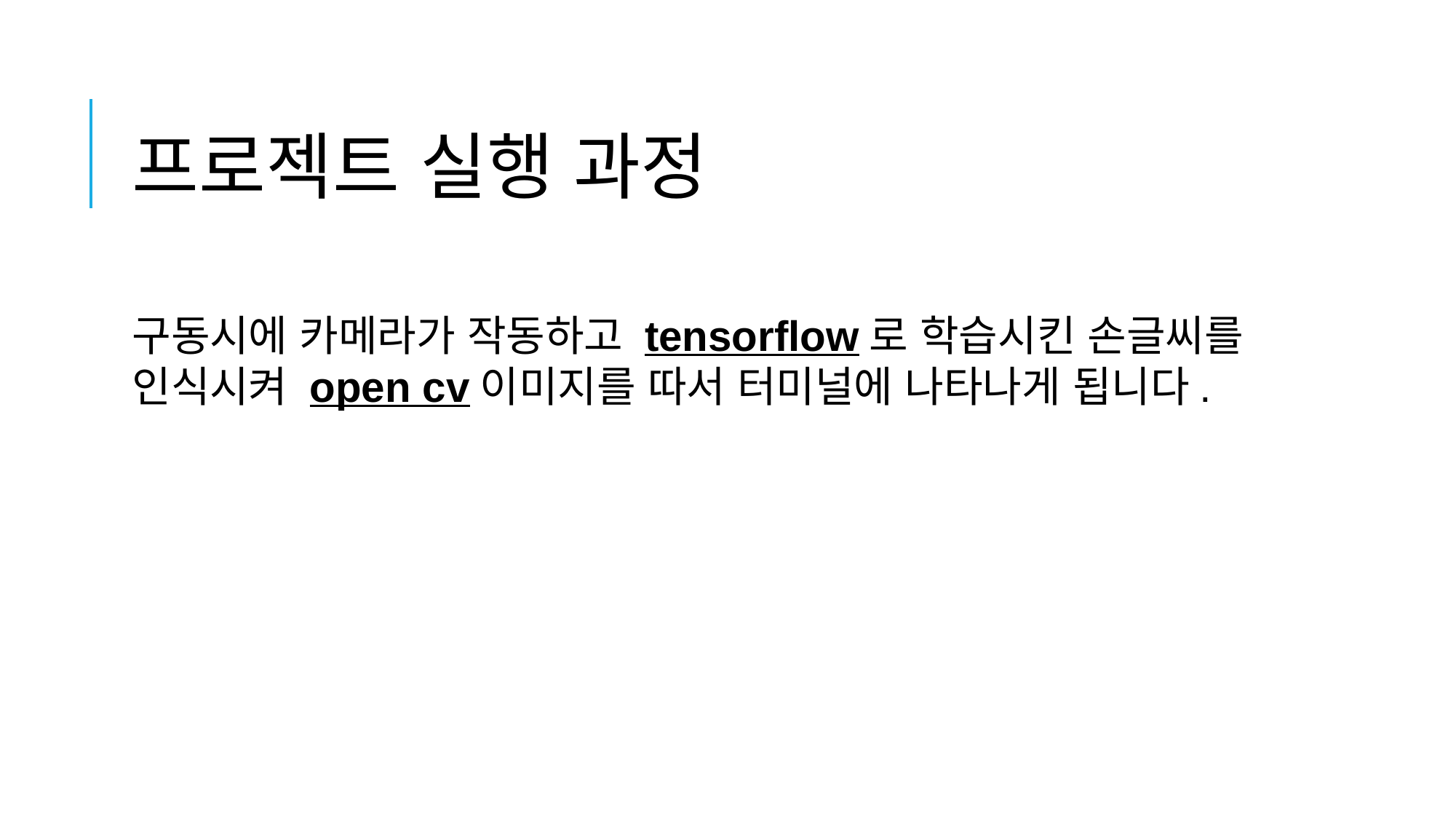

프로젝트 실행 과정
구동시에 카메라가 작동하고 tensorflow로 학습시킨 손글씨를 인식시켜 open cv이미지를 따서 터미널에 나타나게 됩니다.